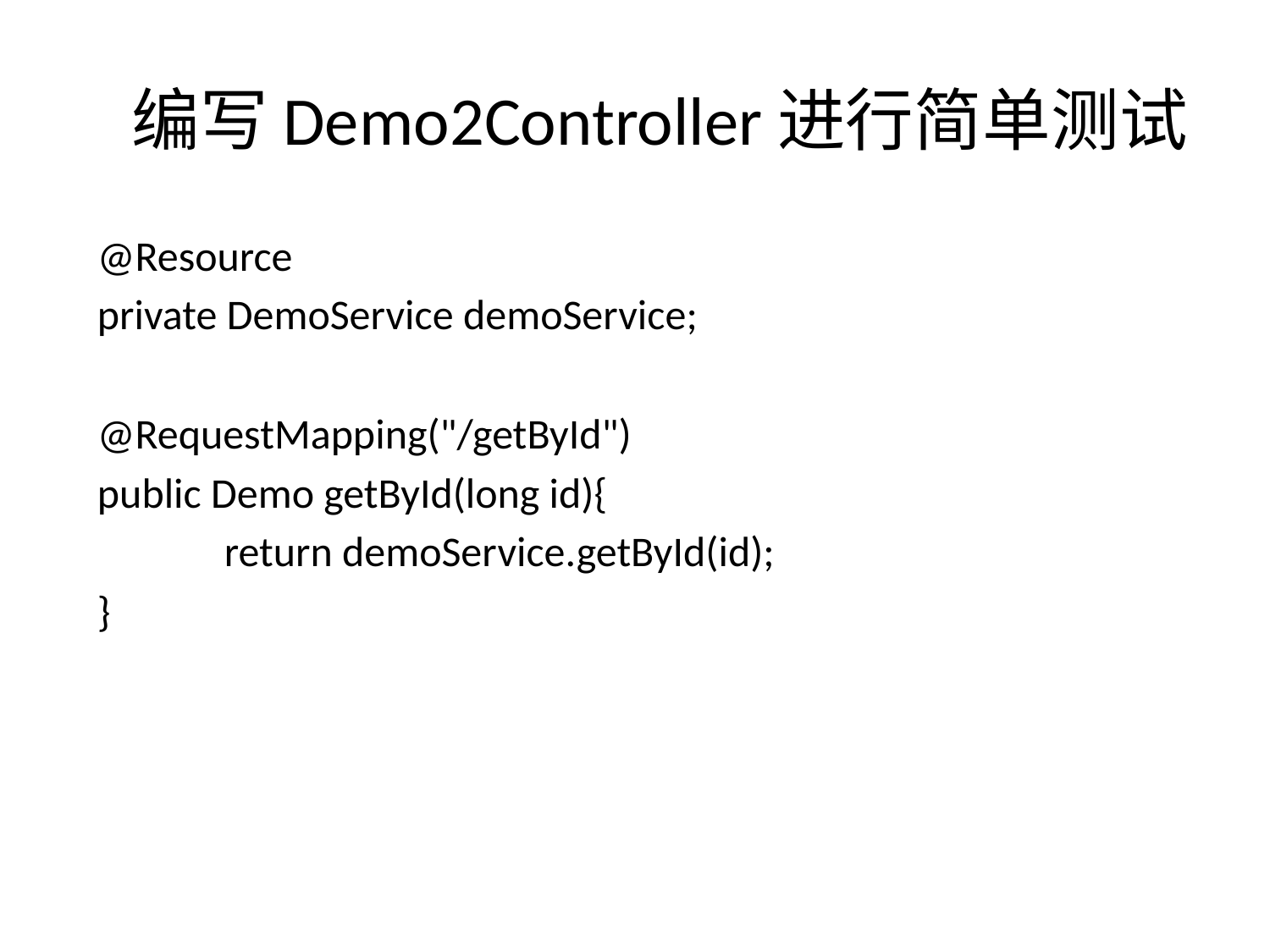

# 编写Demo2Controller进行简单测试
@Resource
private DemoService demoService;

@RequestMapping("/getById")
public Demo getById(long id){
	return demoService.getById(id);
}